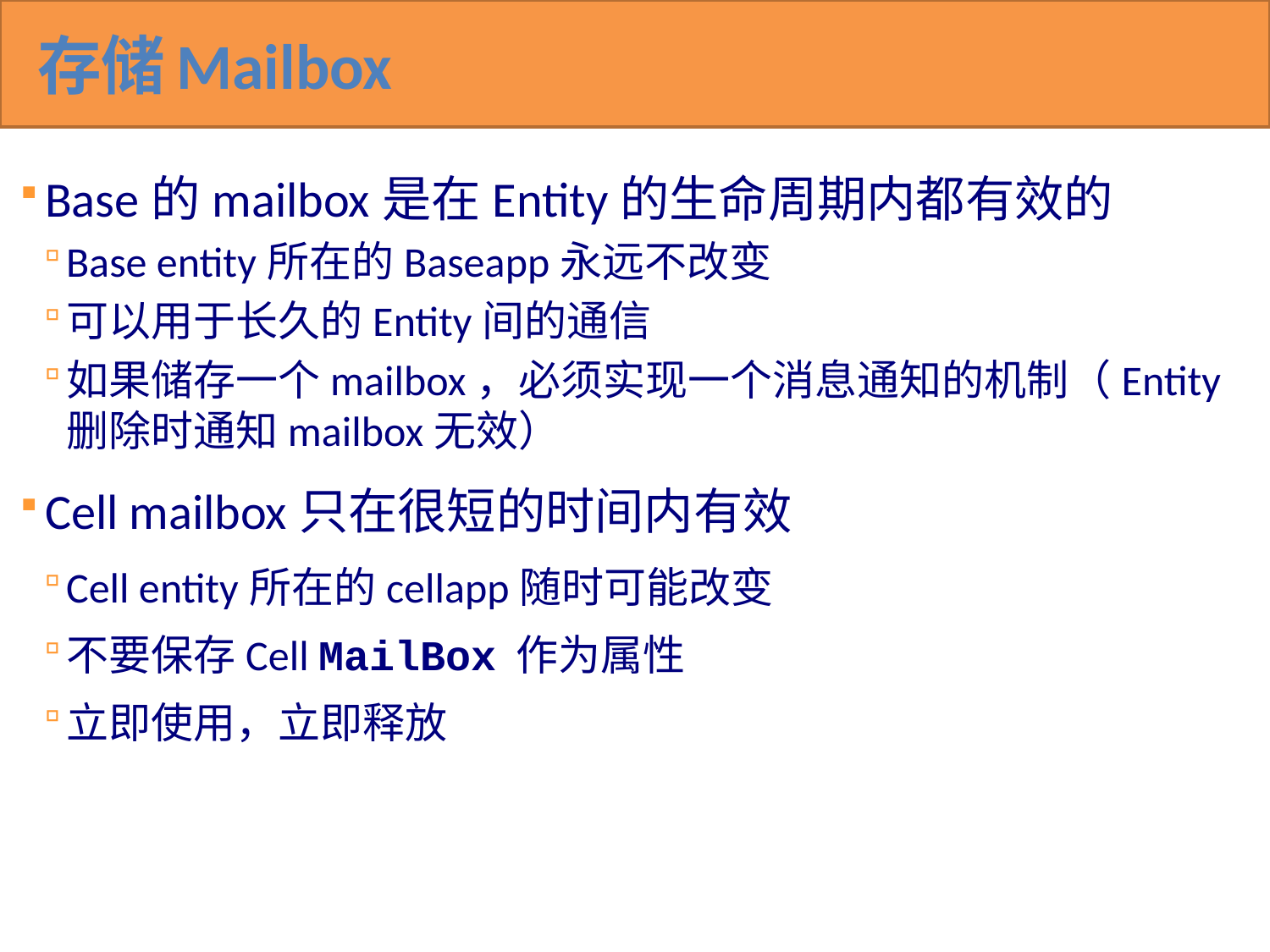

# 存储Mailbox
Base的mailbox是在Entity的生命周期内都有效的
Base entity所在的Baseapp永远不改变
可以用于长久的Entity间的通信
如果储存一个mailbox，必须实现一个消息通知的机制（Entity删除时通知mailbox无效）
Cell mailbox只在很短的时间内有效
Cell entity所在的cellapp随时可能改变
不要保存Cell MailBox 作为属性
立即使用，立即释放